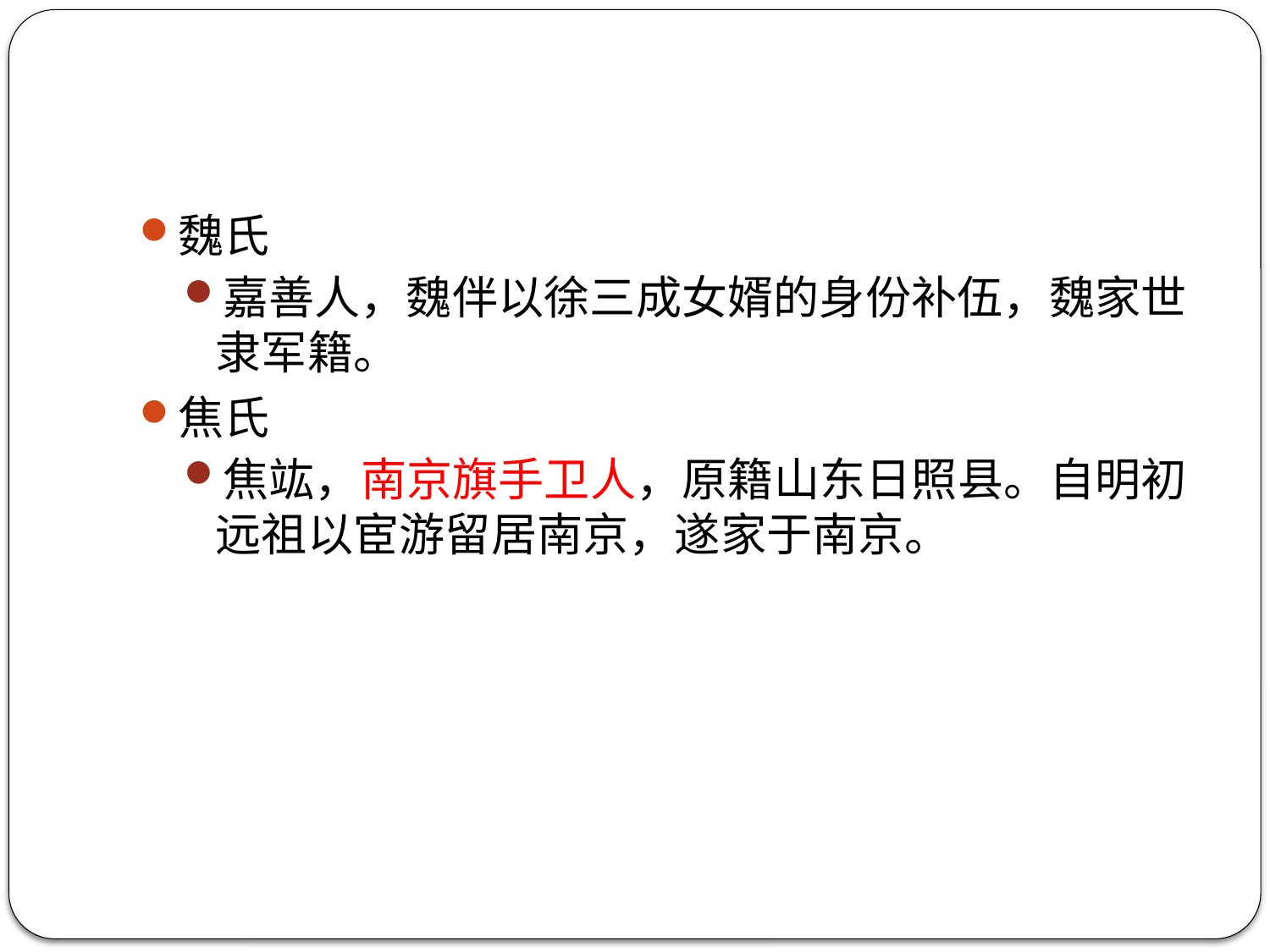

#
魏氏
嘉善人，魏伴以徐三成女婿的身份补伍，魏家世隶军籍。
焦氏
焦竑，南京旗手卫人，原籍山东日照县。自明初远祖以宦游留居南京，遂家于南京。